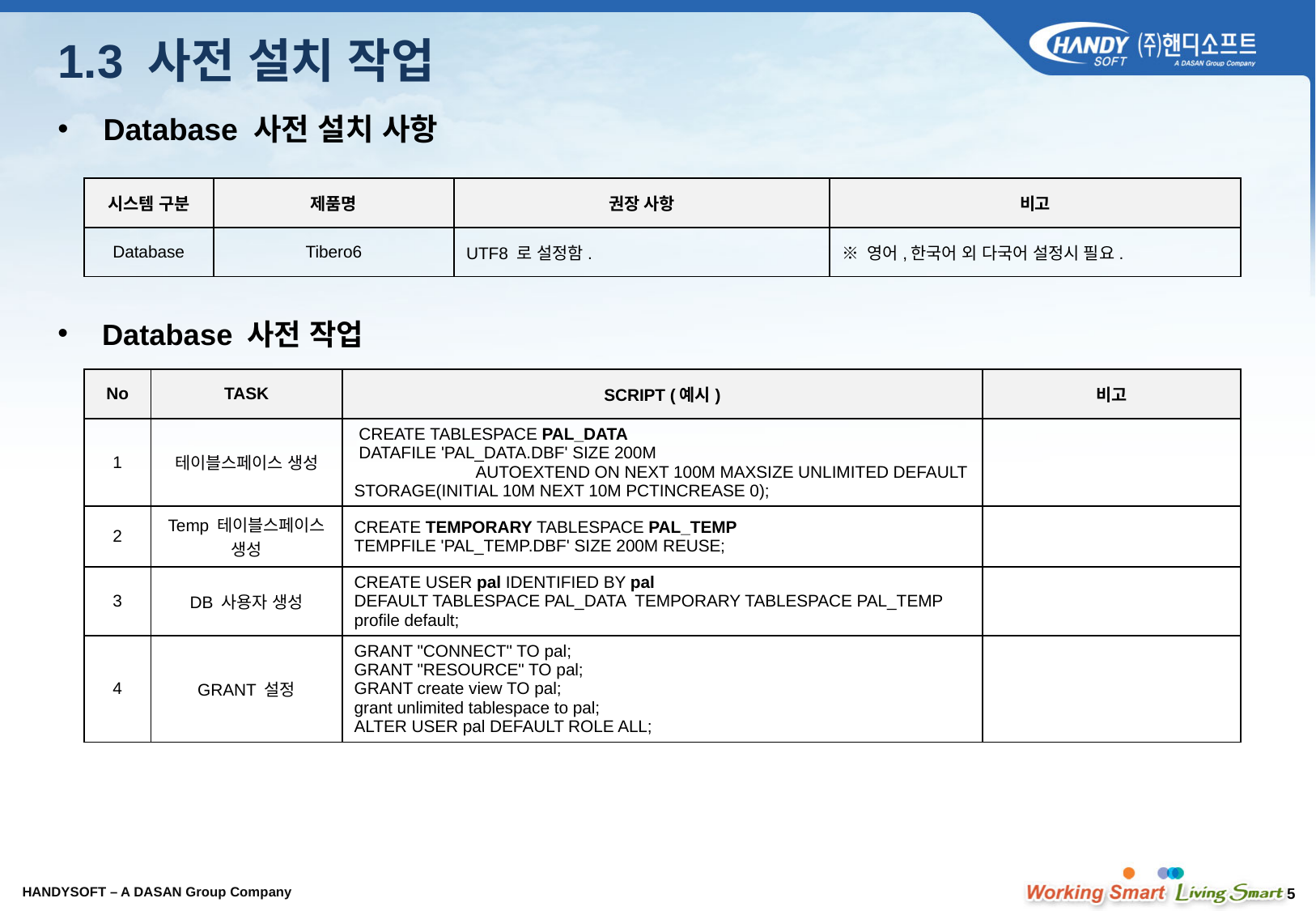

# 1.3 사전 설치 작업
Database 사전 설치 사항
| 시스템 구분 | 제품명 | 권장 사항 | 비고 |
| --- | --- | --- | --- |
| Database | Tibero6 | UTF8 로 설정함. | ※ 영어,한국어 외 다국어 설정시 필요. |
Database 사전 작업
| No | TASK | SCRIPT (예시) | 비고 |
| --- | --- | --- | --- |
| 1 | 테이블스페이스 생성 | CREATE TABLESPACE PAL\_DATA DATAFILE 'PAL\_DATA.DBF' SIZE 200M AUTOEXTEND ON NEXT 100M MAXSIZE UNLIMITED DEFAULT STORAGE(INITIAL 10M NEXT 10M PCTINCREASE 0); |  |
| 2 | Temp 테이블스페이스 생성 | CREATE TEMPORARY TABLESPACE PAL\_TEMP TEMPFILE 'PAL\_TEMP.DBF' SIZE 200M REUSE; |  |
| 3 | DB 사용자 생성 | CREATE USER pal IDENTIFIED BY pal DEFAULT TABLESPACE PAL\_DATA TEMPORARY TABLESPACE PAL\_TEMP profile default; |  |
| 4 | GRANT 설정 | GRANT "CONNECT" TO pal; GRANT "RESOURCE" TO pal; GRANT create view TO pal; grant unlimited tablespace to pal; ALTER USER pal DEFAULT ROLE ALL; |  |